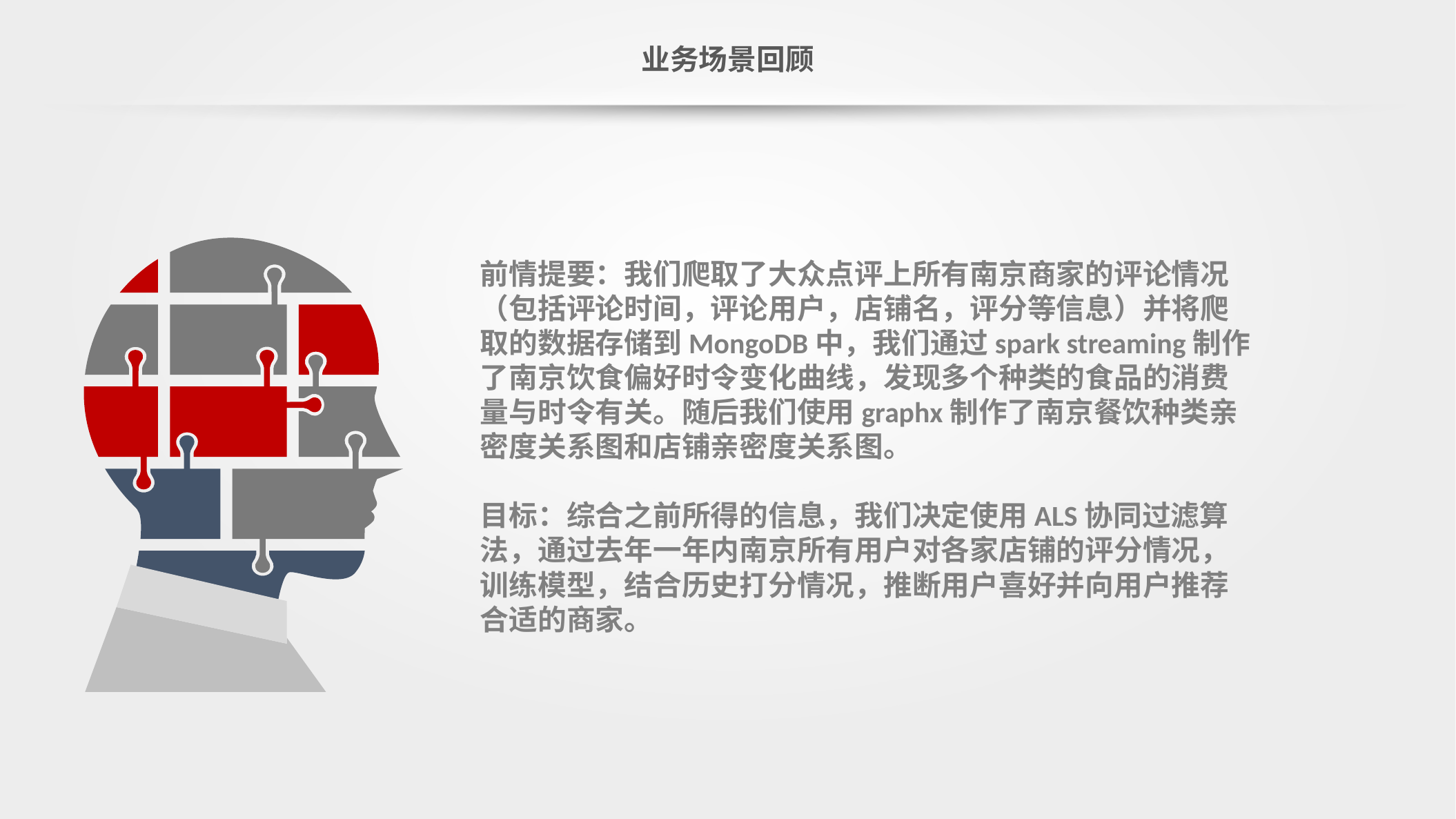

业务场景回顾

前情提要：我们爬取了大众点评上所有南京商家的评论情况（包括评论时间，评论用户，店铺名，评分等信息）并将爬取的数据存储到MongoDB中，我们通过spark streaming制作了南京饮食偏好时令变化曲线，发现多个种类的食品的消费量与时令有关。随后我们使用graphx制作了南京餐饮种类亲密度关系图和店铺亲密度关系图。

目标：综合之前所得的信息，我们决定使用ALS协同过滤算法，通过去年一年内南京所有用户对各家店铺的评分情况，训练模型，结合历史打分情况，推断用户喜好并向用户推荐合适的商家。